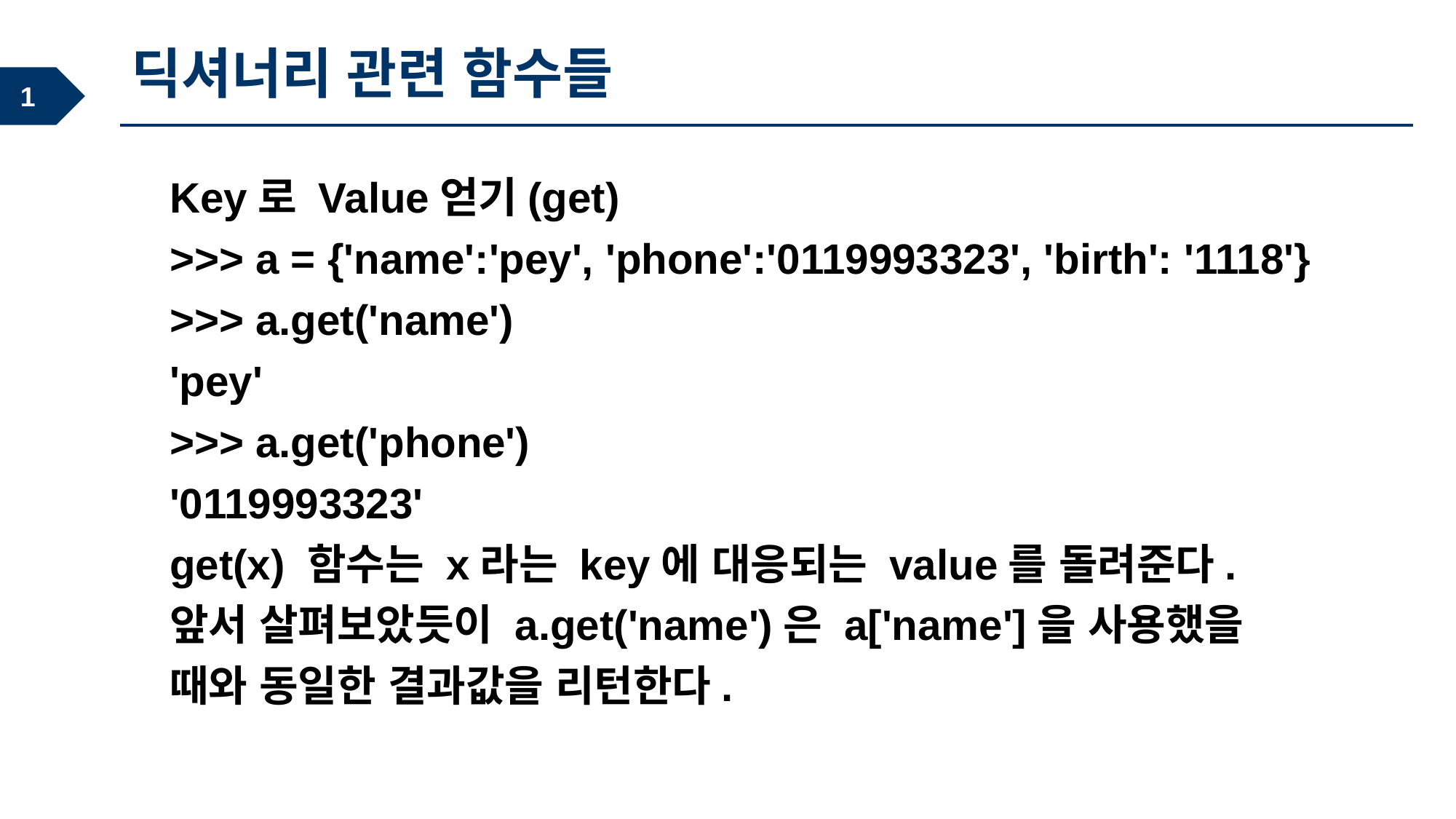

딕셔너리 관련 함수들
Key로 Value얻기(get)
>>> a = {'name':'pey', 'phone':'0119993323', 'birth': '1118'}
>>> a.get('name')
'pey'
>>> a.get('phone')
'0119993323'
get(x) 함수는 x라는 key에 대응되는 value를 돌려준다. 앞서 살펴보았듯이 a.get('name')은 a['name']을 사용했을 때와 동일한 결과값을 리턴한다.